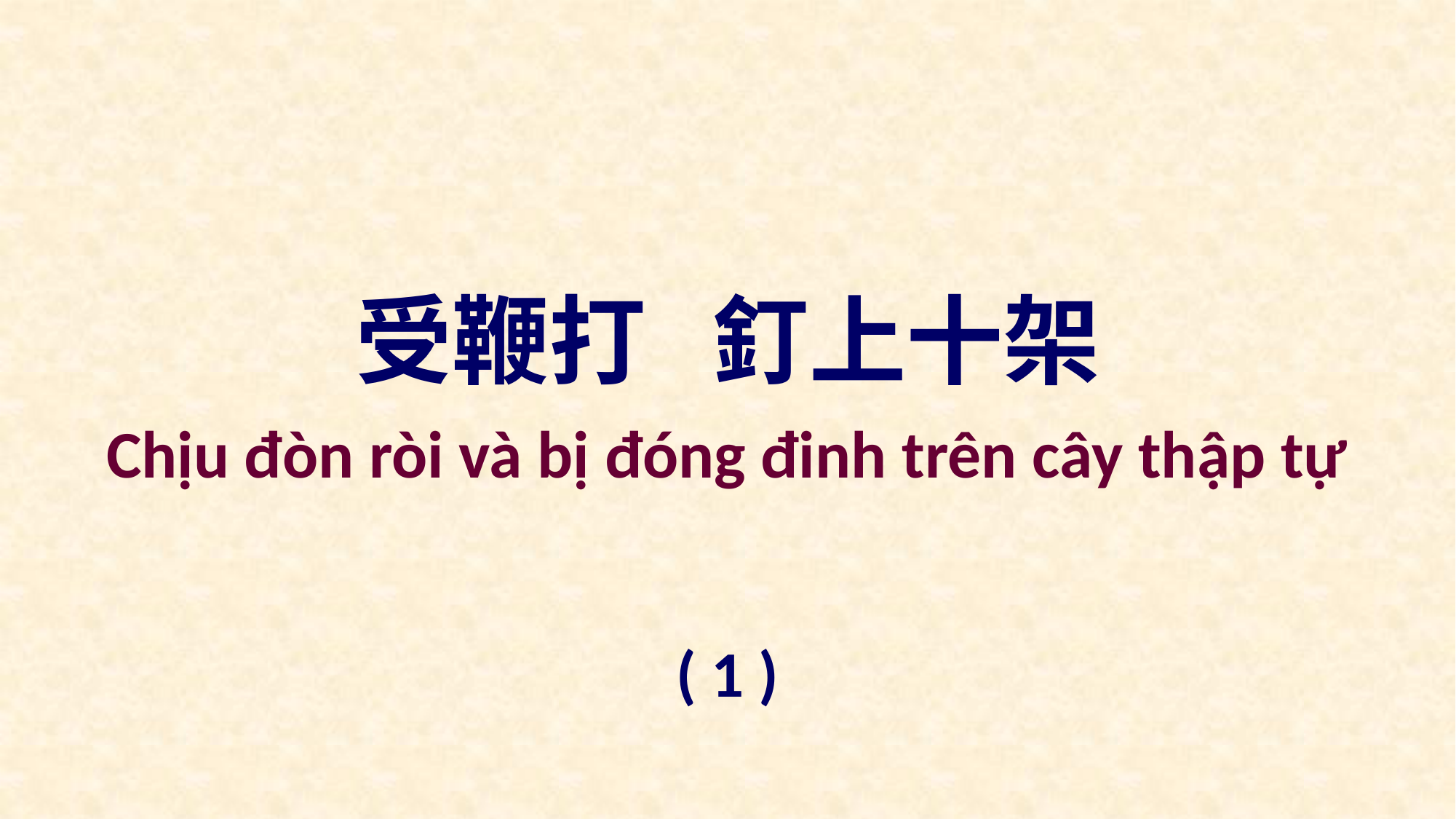

受鞭打   釘上十架
Chịu đòn ròi và bị đóng đinh trên cây thập tự
( 1 )